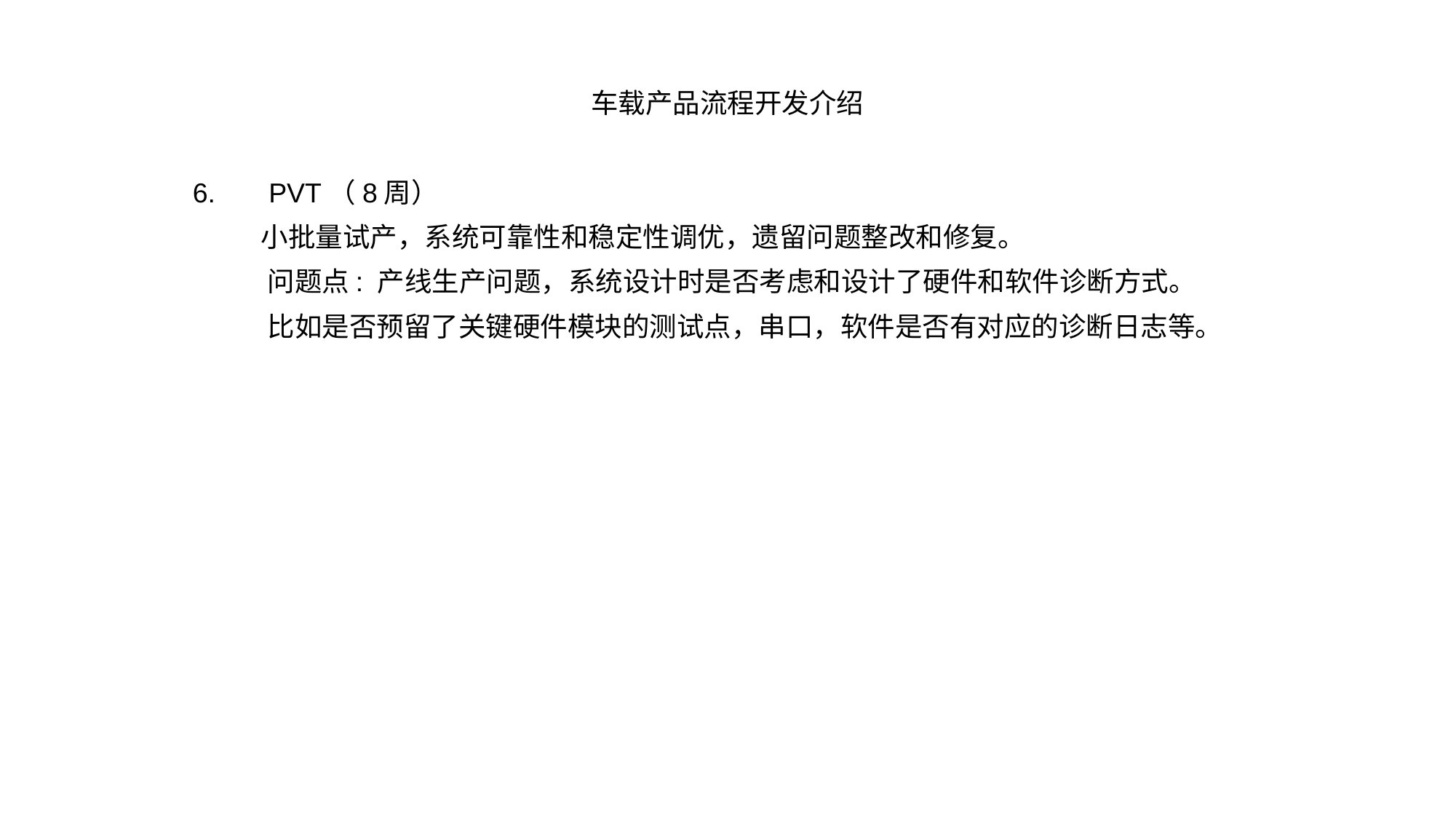

车载产品流程开发介绍

6.       PVT（8周）
          小批量试产，系统可靠性和稳定性调优，遗留问题整改和修复。
           问题点: 产线生产问题，系统设计时是否考虑和设计了硬件和软件诊断方式。
           比如是否预留了关键硬件模块的测试点，串口，软件是否有对应的诊断日志等。